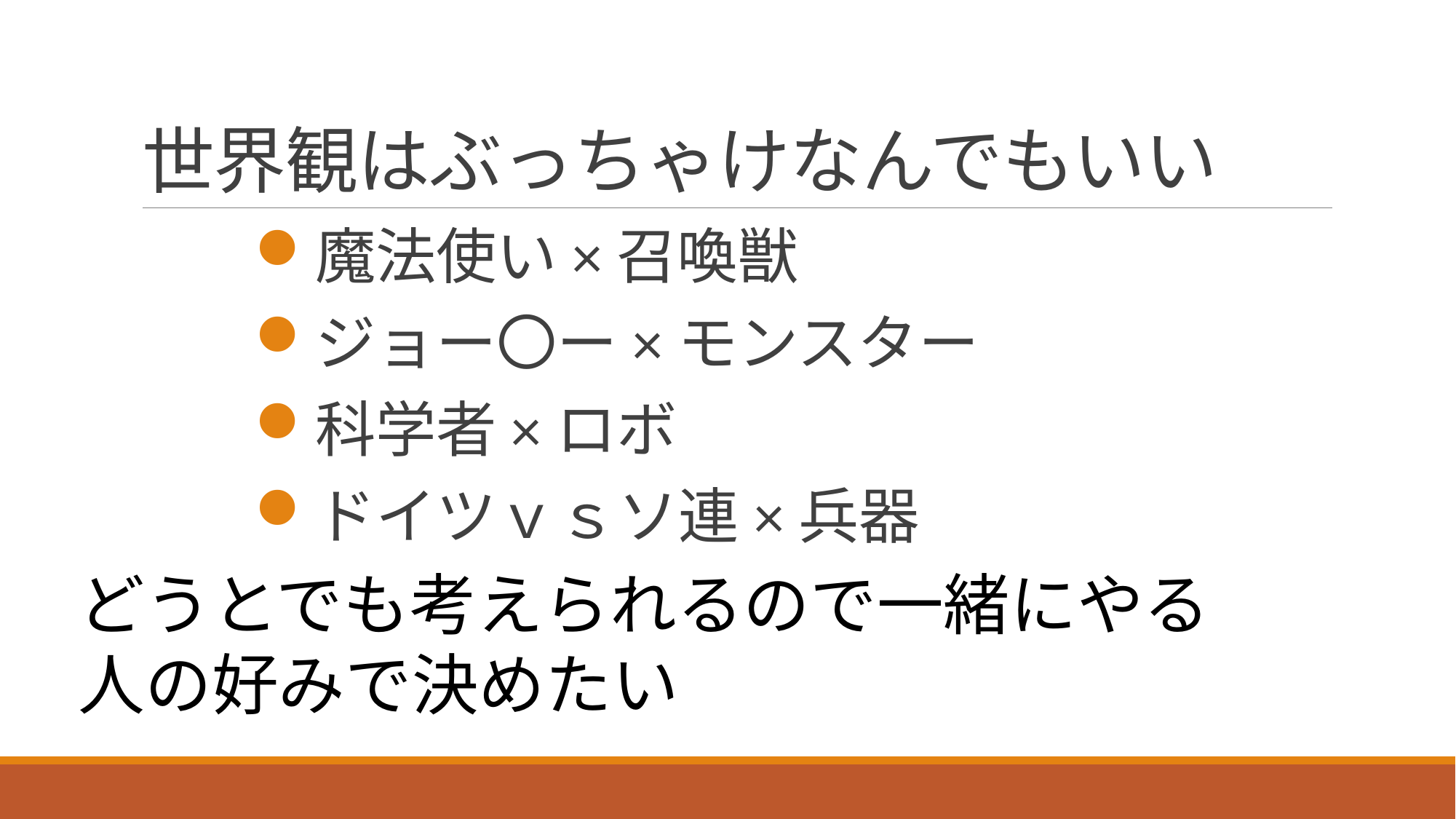

# 世界観はぶっちゃけなんでもいい
魔法使い×召喚獣
ジョー〇ー×モンスター
科学者×ロボ
ドイツｖｓソ連×兵器

どうとでも考えられるので一緒にやる人の好みで決めたい